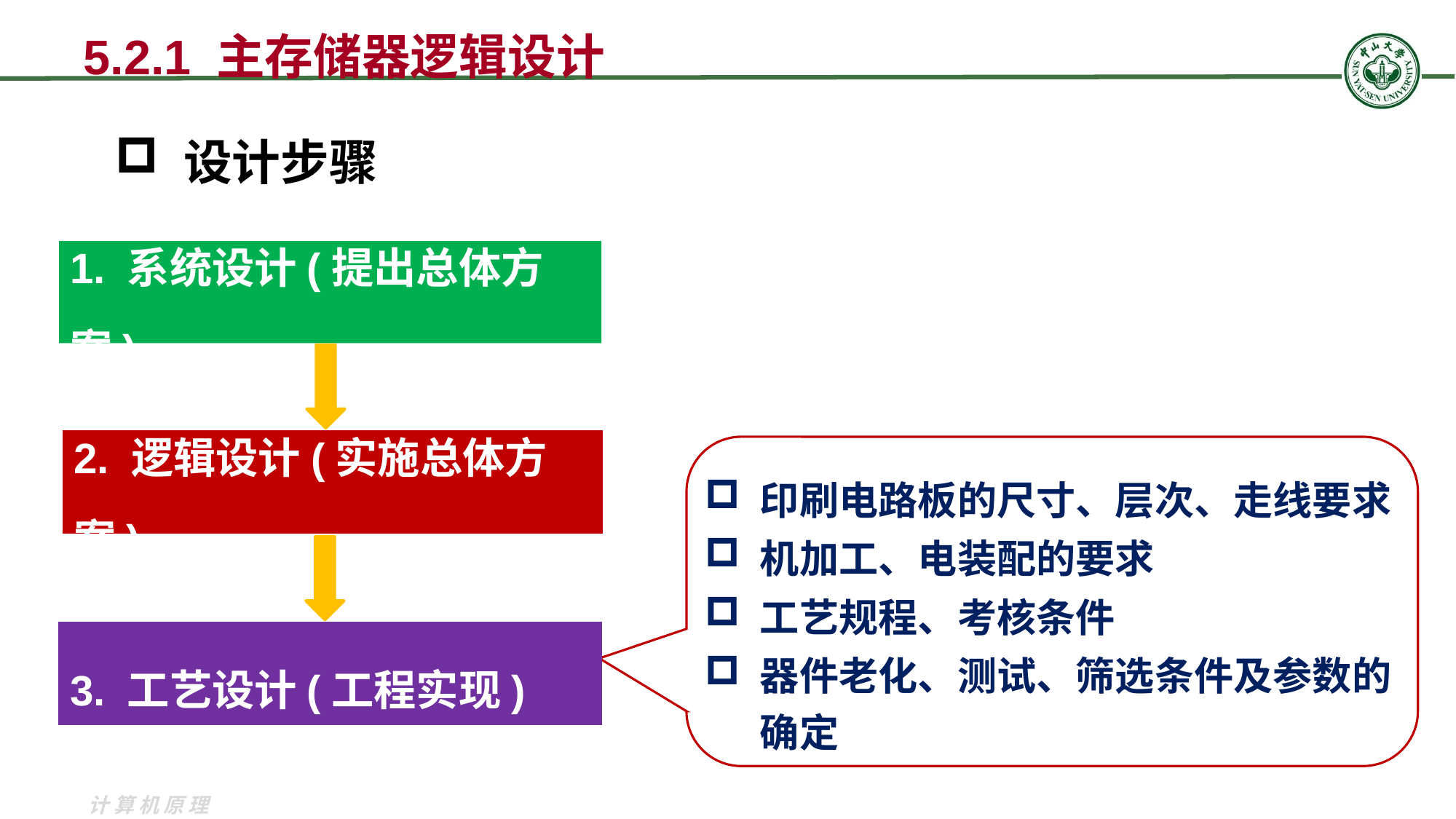

5.2.1 主存储器逻辑设计
 设计步骤
1. 系统设计(提出总体方案)

2. 逻辑设计(实施总体方案)

印刷电路板的尺寸、层次、走线要求
机加工、电装配的要求
工艺规程、考核条件
器件老化、测试、筛选条件及参数的确定

3. 工艺设计(工程实现)